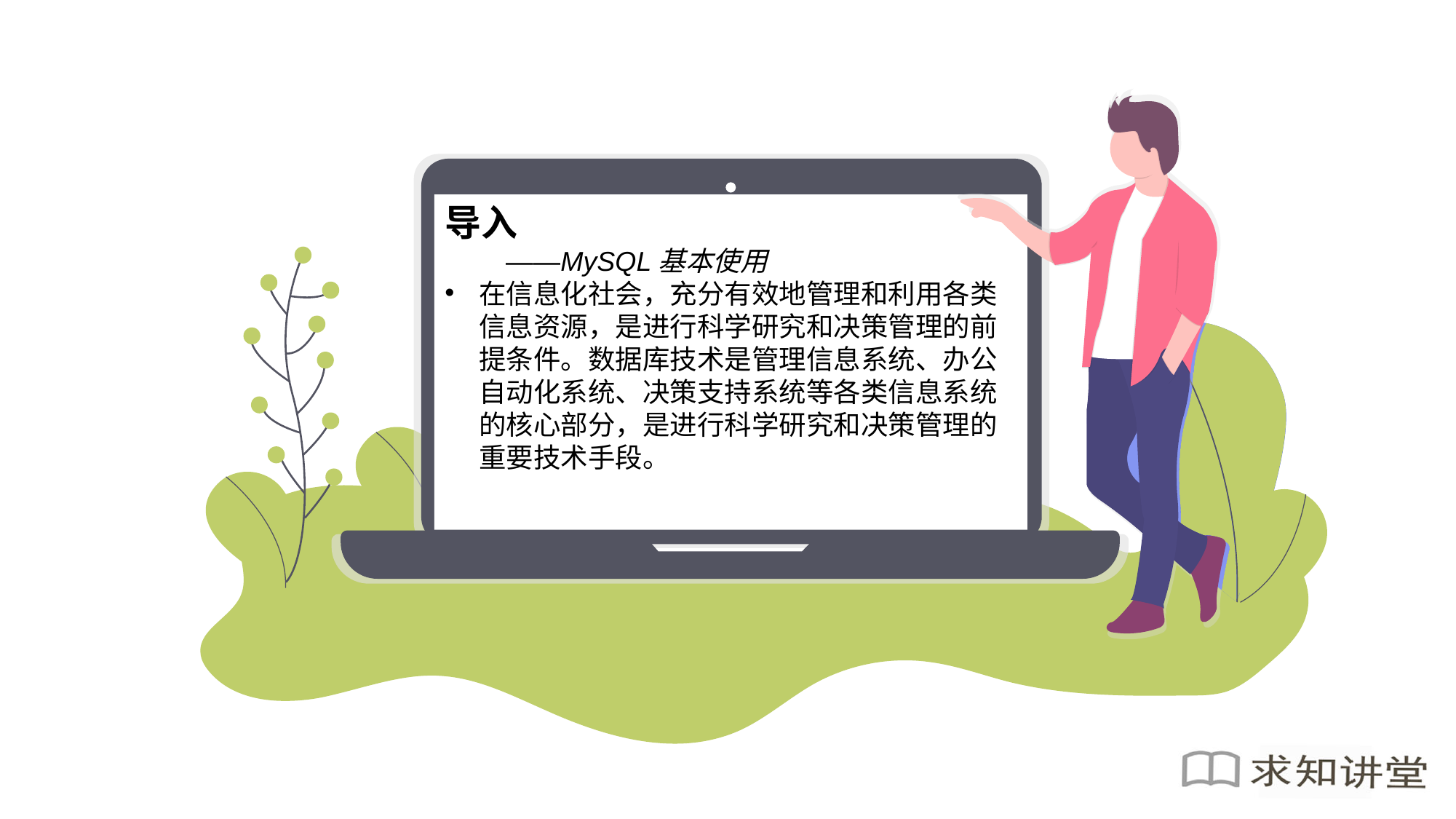

导入
        ——MySQL基本使用
在信息化社会，充分有效地管理和利用各类信息资源，是进行科学研究和决策管理的前提条件。数据库技术是管理信息系统、办公自动化系统、决策支持系统等各类信息系统的核心部分，是进行科学研究和决策管理的重要技术手段。